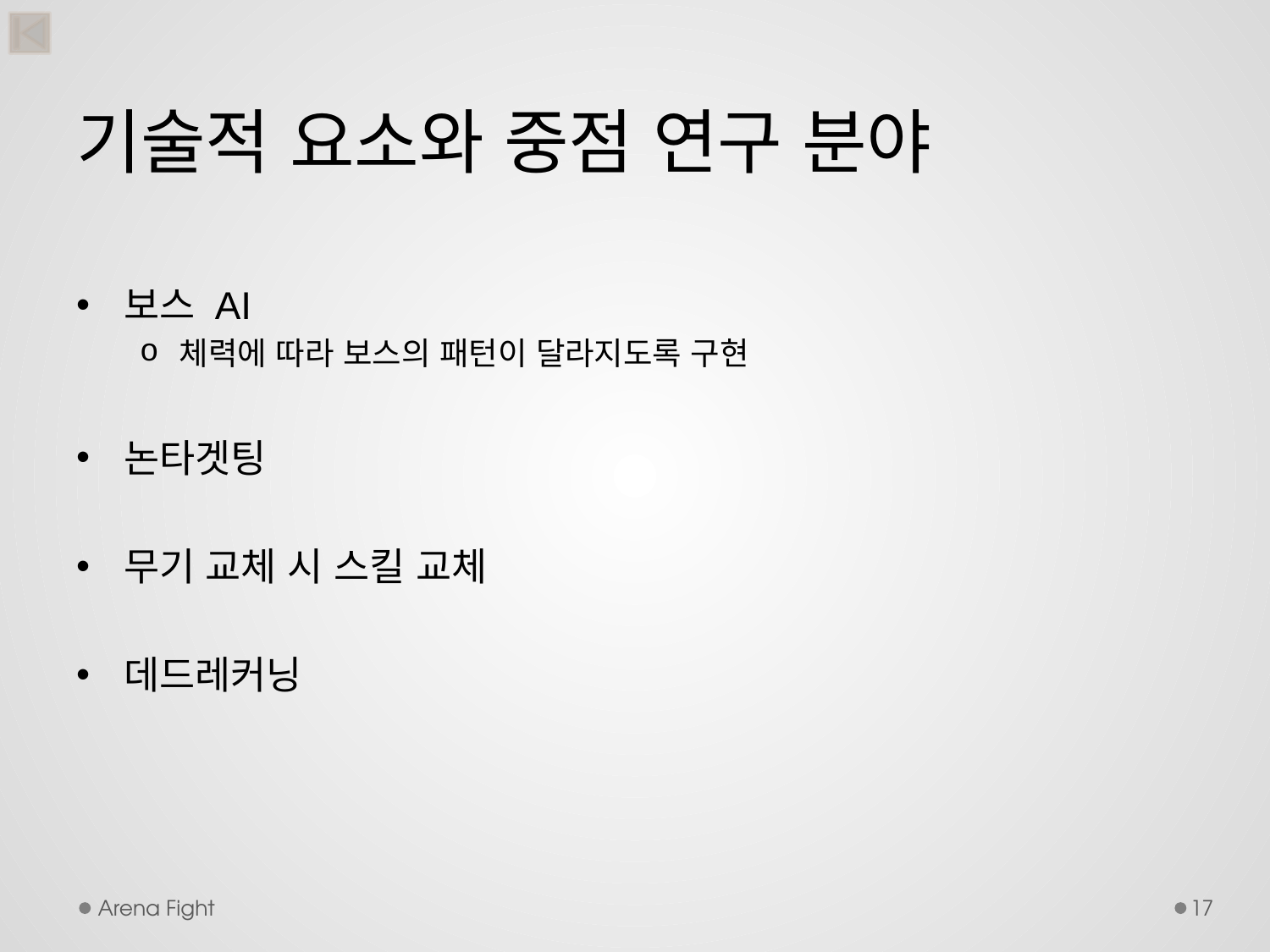

# 기술적 요소와 중점 연구 분야

보스 AI
체력에 따라 보스의 패턴이 달라지도록 구현

논타겟팅

무기 교체 시 스킬 교체

데드레커닝
Arena Fight
17